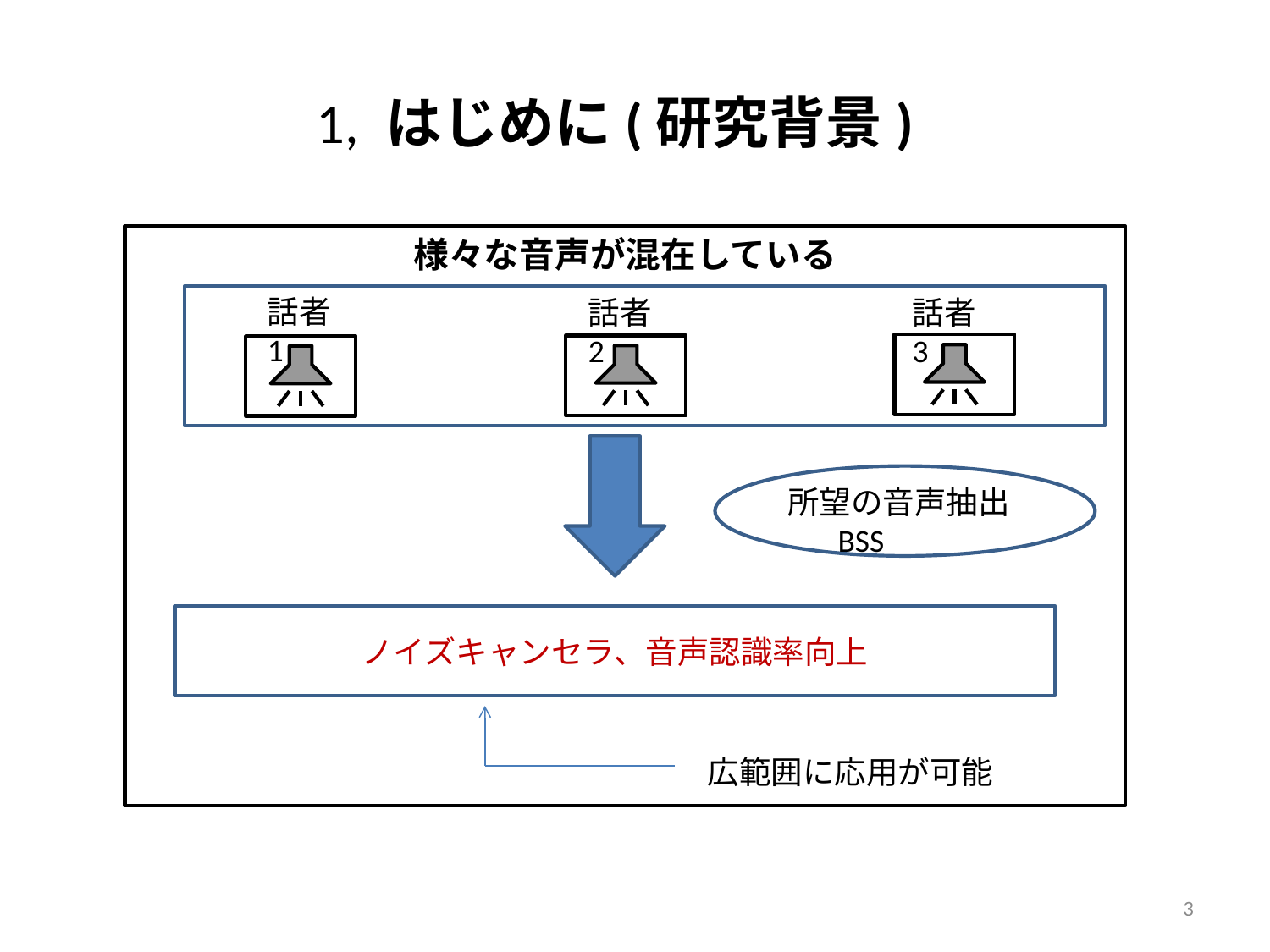

# 1, はじめに(研究背景)
様々な音声が混在している

話者1
話者3
話者2

所望の音声抽出
       BSS

ノイズキャンセラ、音声認識率向上
広範囲に応用が可能
3